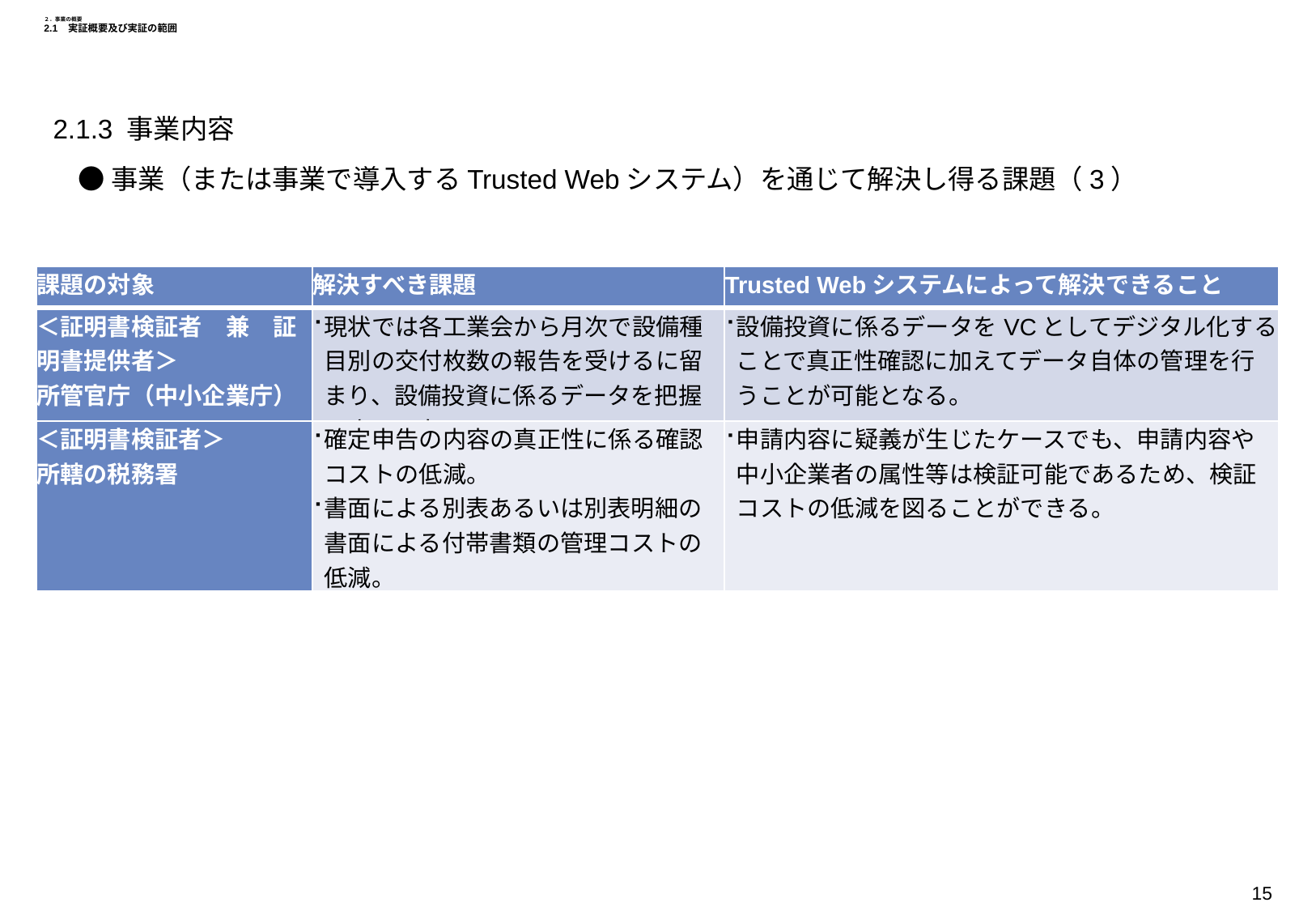

# ２．事業の概要 2.1　実証概要及び実証の範囲
2.1.3 事業内容
●事業（または事業で導入するTrusted Webシステム）を通じて解決し得る課題（3）
| 課題の対象 | 解決すべき課題 | Trusted Webシステムによって解決できること |
| --- | --- | --- |
| ＜証明書検証者　兼　証明書提供者＞ 所管官庁（中小企業庁） | 現状では各工業会から月次で設備種目別の交付枚数の報告を受けるに留まり、設備投資に係るデータを把握できていない。 | 設備投資に係るデータをVCとしてデジタル化することで真正性確認に加えてデータ自体の管理を行うことが可能となる。 |
| ＜証明書検証者＞ 所轄の税務署 | 確定申告の内容の真正性に係る確認コストの低減。 書面による別表あるいは別表明細の書面による付帯書類の管理コストの低減。 | 申請内容に疑義が生じたケースでも、申請内容や中小企業者の属性等は検証可能であるため、検証コストの低減を図ることができる。 |